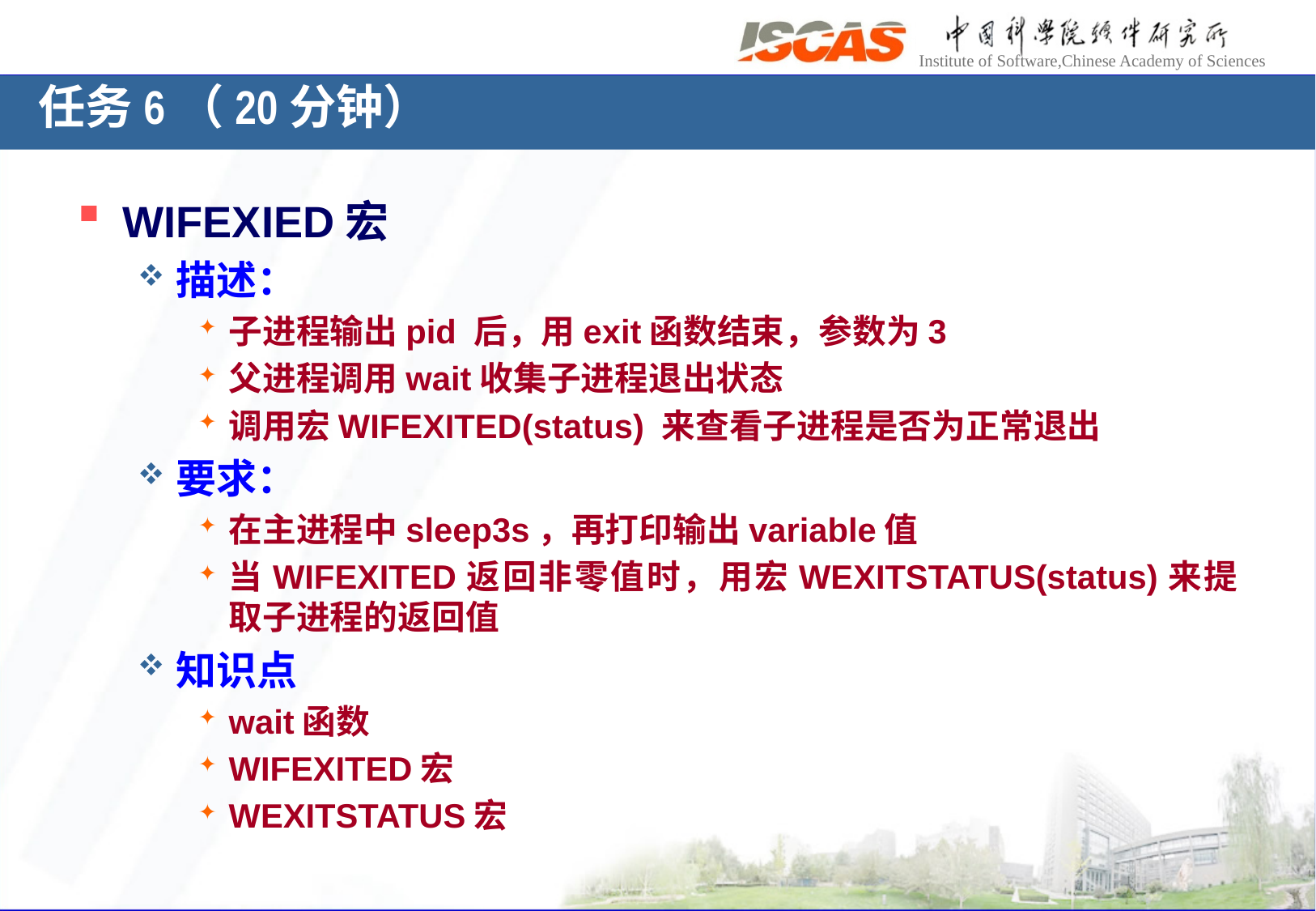

# 任务6（20分钟）
WIFEXIED宏
描述：
子进程输出pid 后，用exit函数结束，参数为3
父进程调用wait收集子进程退出状态
调用宏WIFEXITED(status) 来查看子进程是否为正常退出
要求：
在主进程中sleep3s，再打印输出variable值
当WIFEXITED返回非零值时，用宏WEXITSTATUS(status)来提取子进程的返回值
知识点
wait函数
WIFEXITED宏
WEXITSTATUS宏